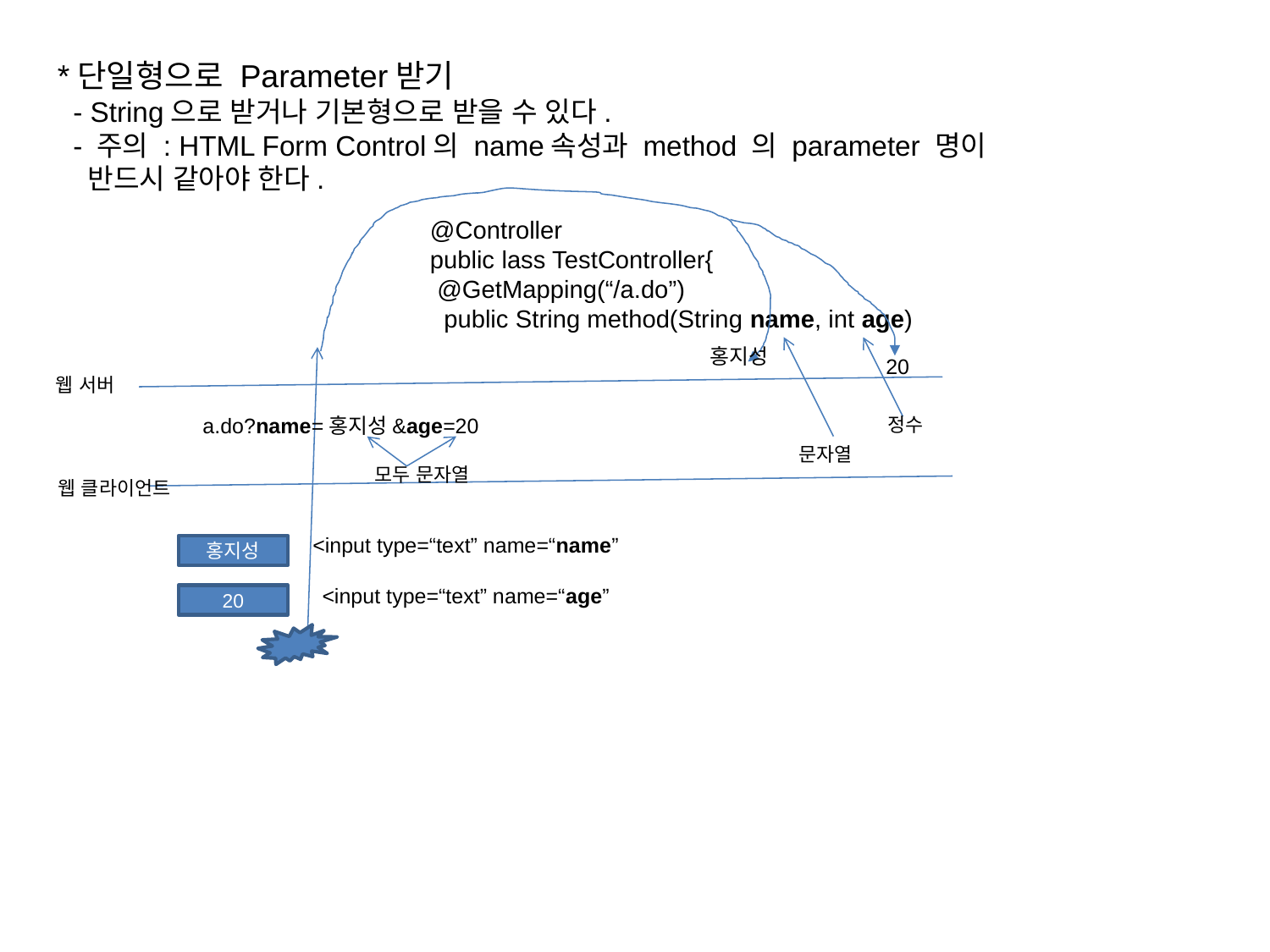

*단일형으로 Parameter받기
  - String으로 받거나 기본형으로 받을 수 있다.
  - 주의 : HTML Form Control의 name속성과 method 의 parameter 명이
   반드시 같아야 한다.

@Controller
public lass TestController{
 @GetMapping(“/a.do”)
  public String method(String name, int age)

홍지성
20
웹 서버
a.do?name=홍지성&age=20
정수
문자열
모두 문자열
웹 클라이언트
<input type=“text” name=“name”
홍지성
<input type=“text” name=“age”
20